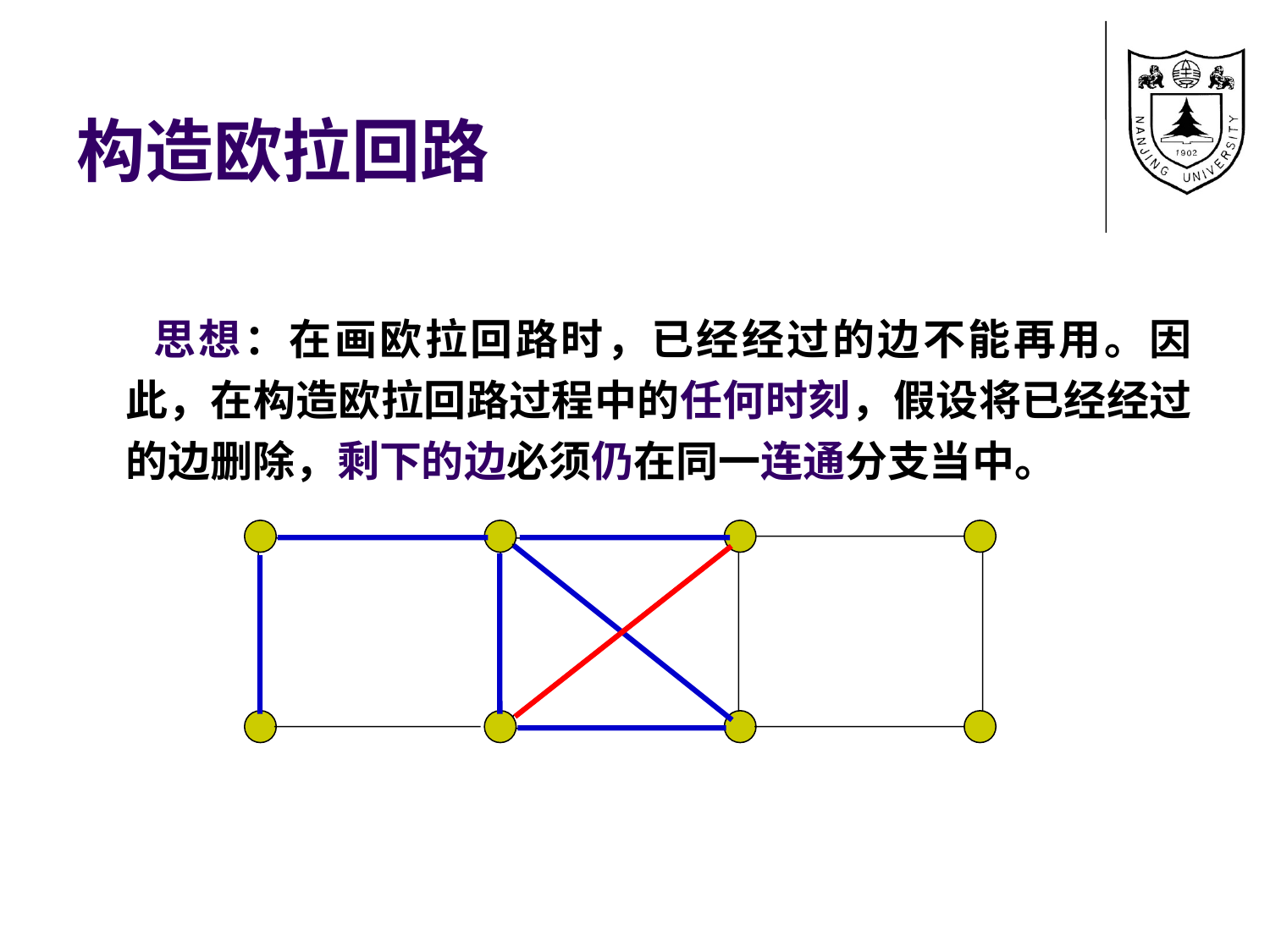

# 构造欧拉回路
     思想：在画欧拉回路时，已经经过的边不能再用。因此，在构造欧拉回路过程中的任何时刻，假设将已经经过的边删除，剩下的边必须仍在同一连通分支当中。